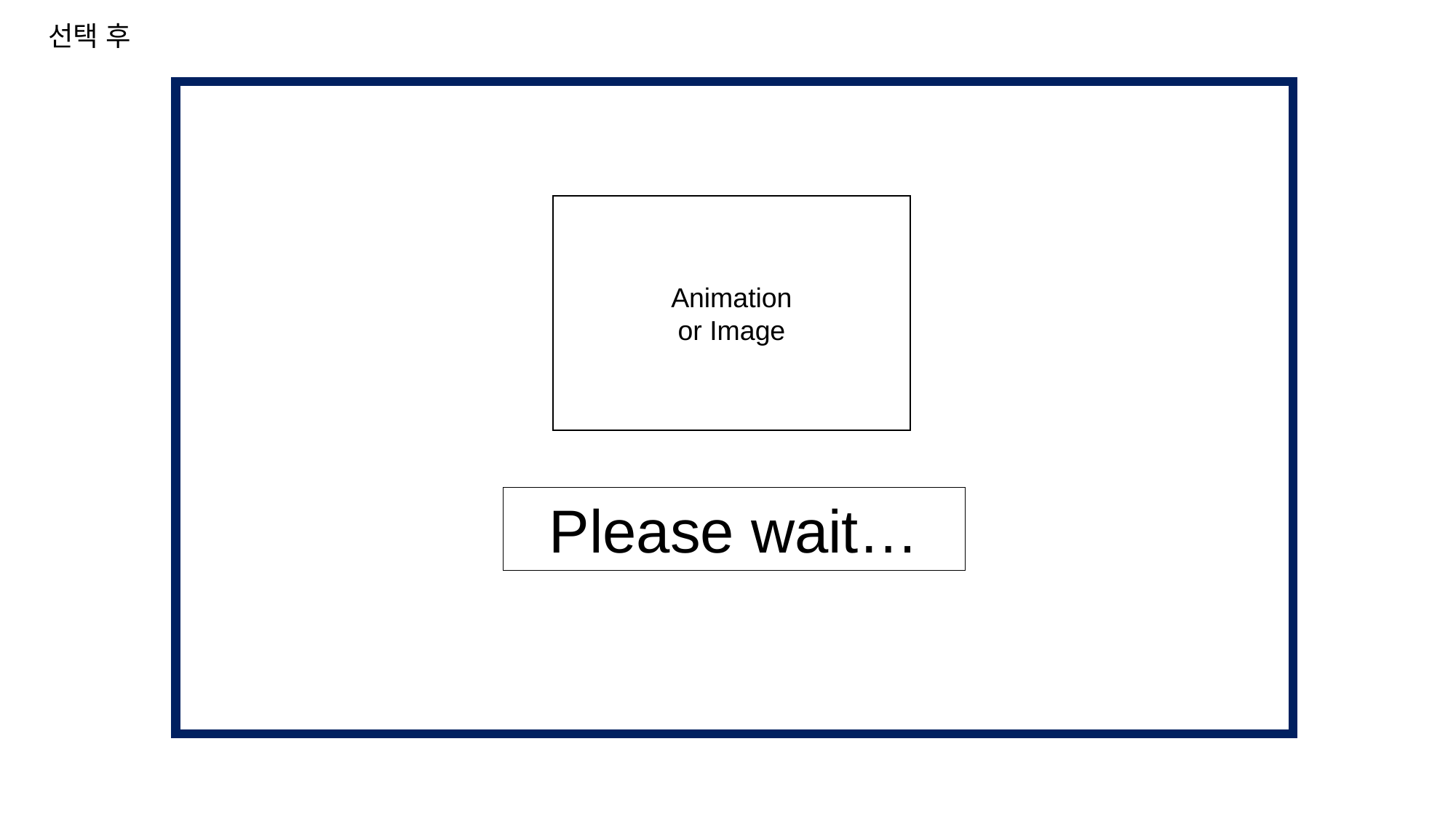

선택 후

Animation
or Image
Please wait…